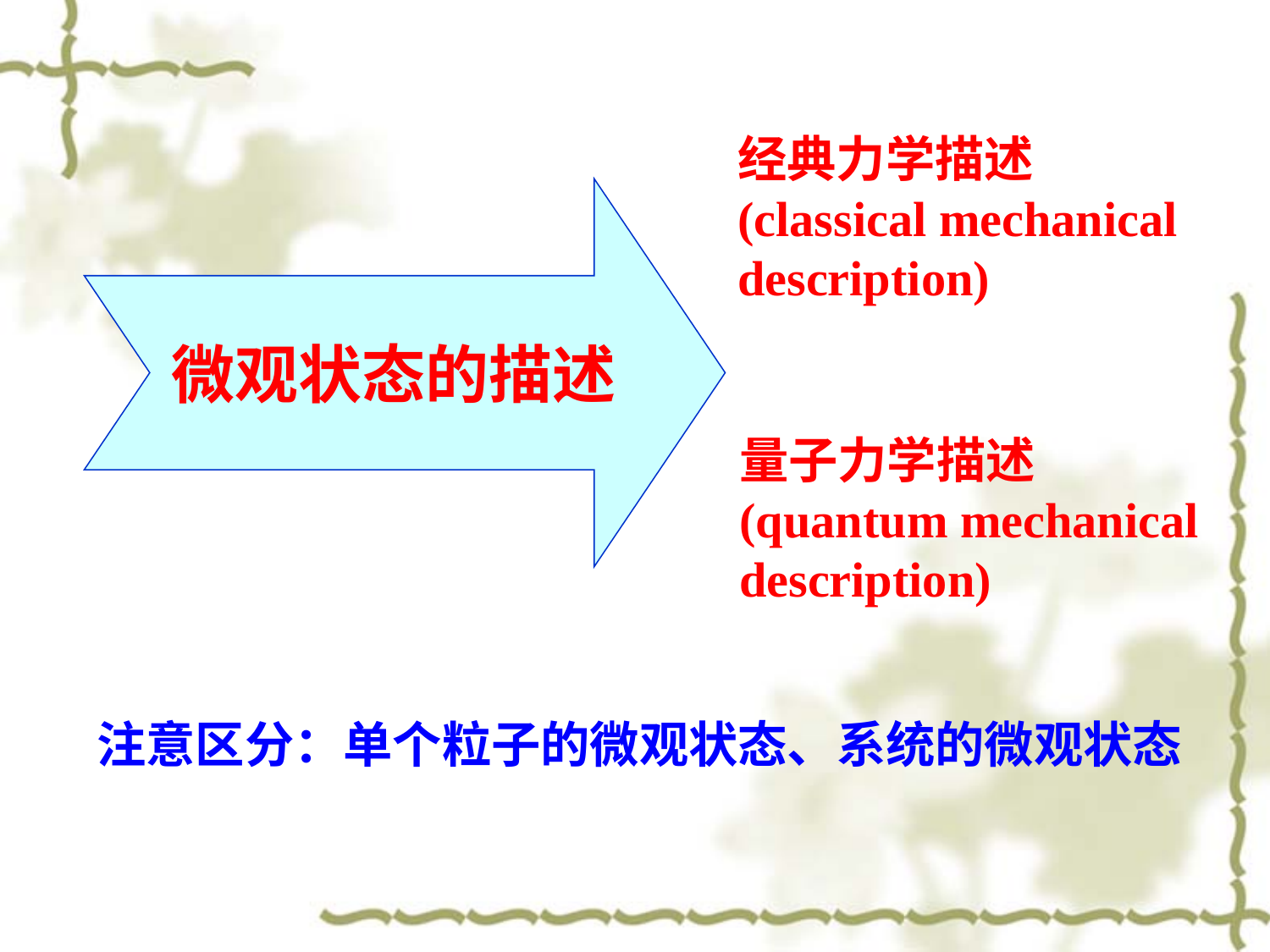

经典力学描述
(classical mechanical description)

微观状态的描述
量子力学描述
(quantum mechanical description)
注意区分：单个粒子的微观状态、系统的微观状态